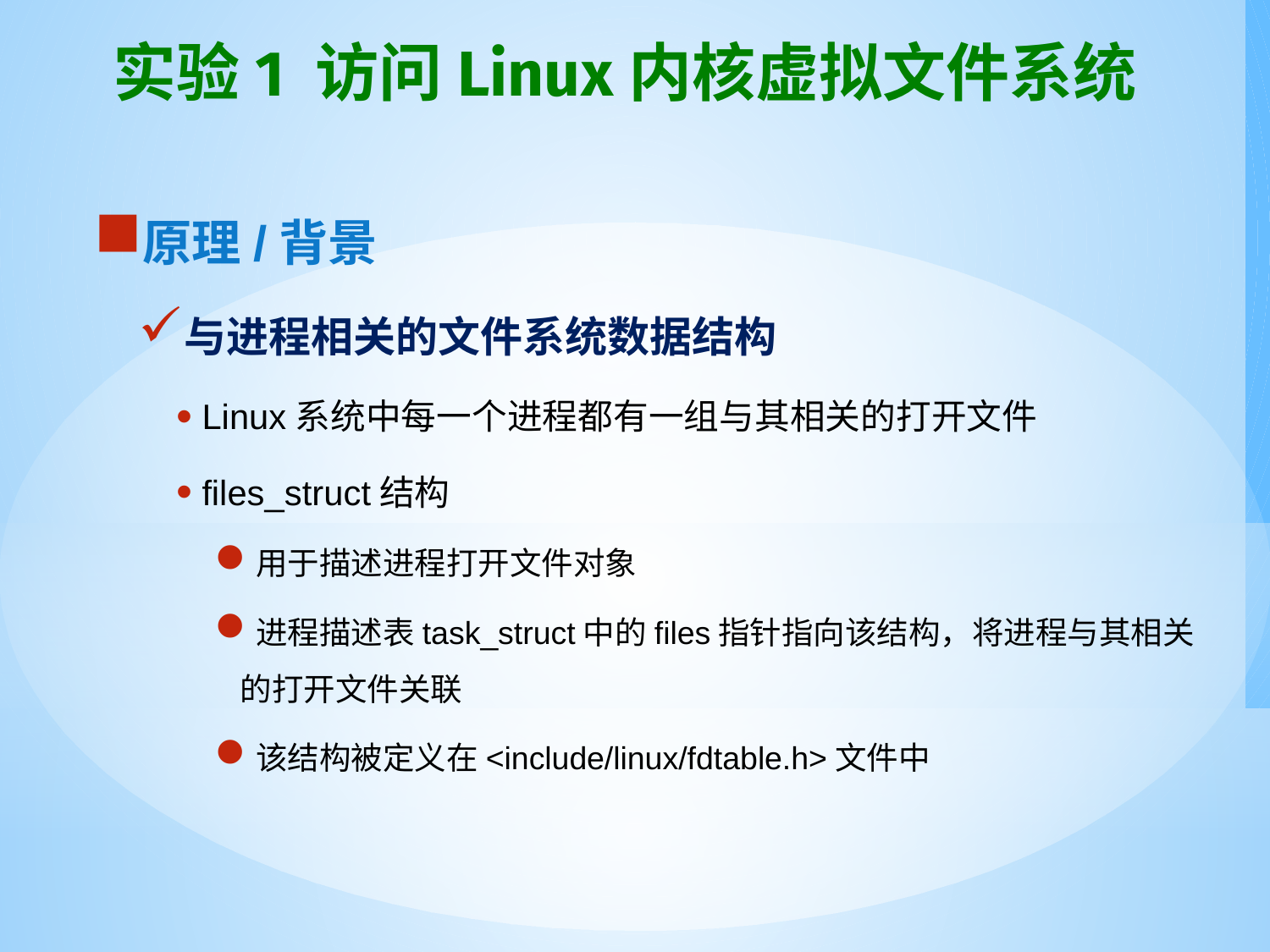

# 实验1 访问Linux内核虚拟文件系统
原理/背景
与进程相关的文件系统数据结构
Linux系统中每一个进程都有一组与其相关的打开文件
files_struct结构
用于描述进程打开文件对象
进程描述表task_struct中的files指针指向该结构，将进程与其相关的打开文件关联
该结构被定义在<include/linux/fdtable.h>文件中